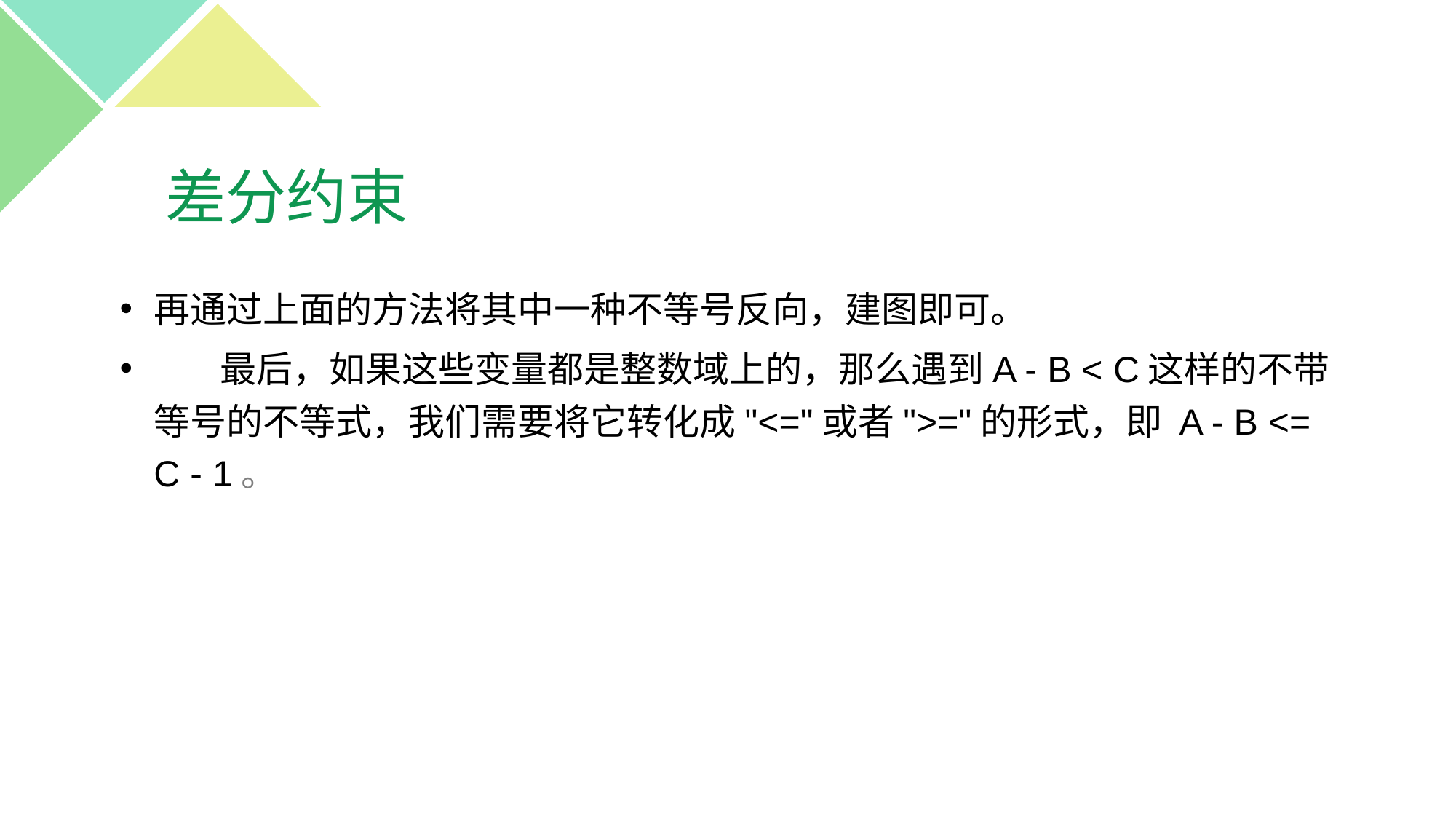

# 差分约束
再通过上面的方法将其中一种不等号反向，建图即可。
       最后，如果这些变量都是整数域上的，那么遇到A - B < C这样的不带等号的不等式，我们需要将它转化成"<="或者">="的形式，即 A - B <= C - 1。